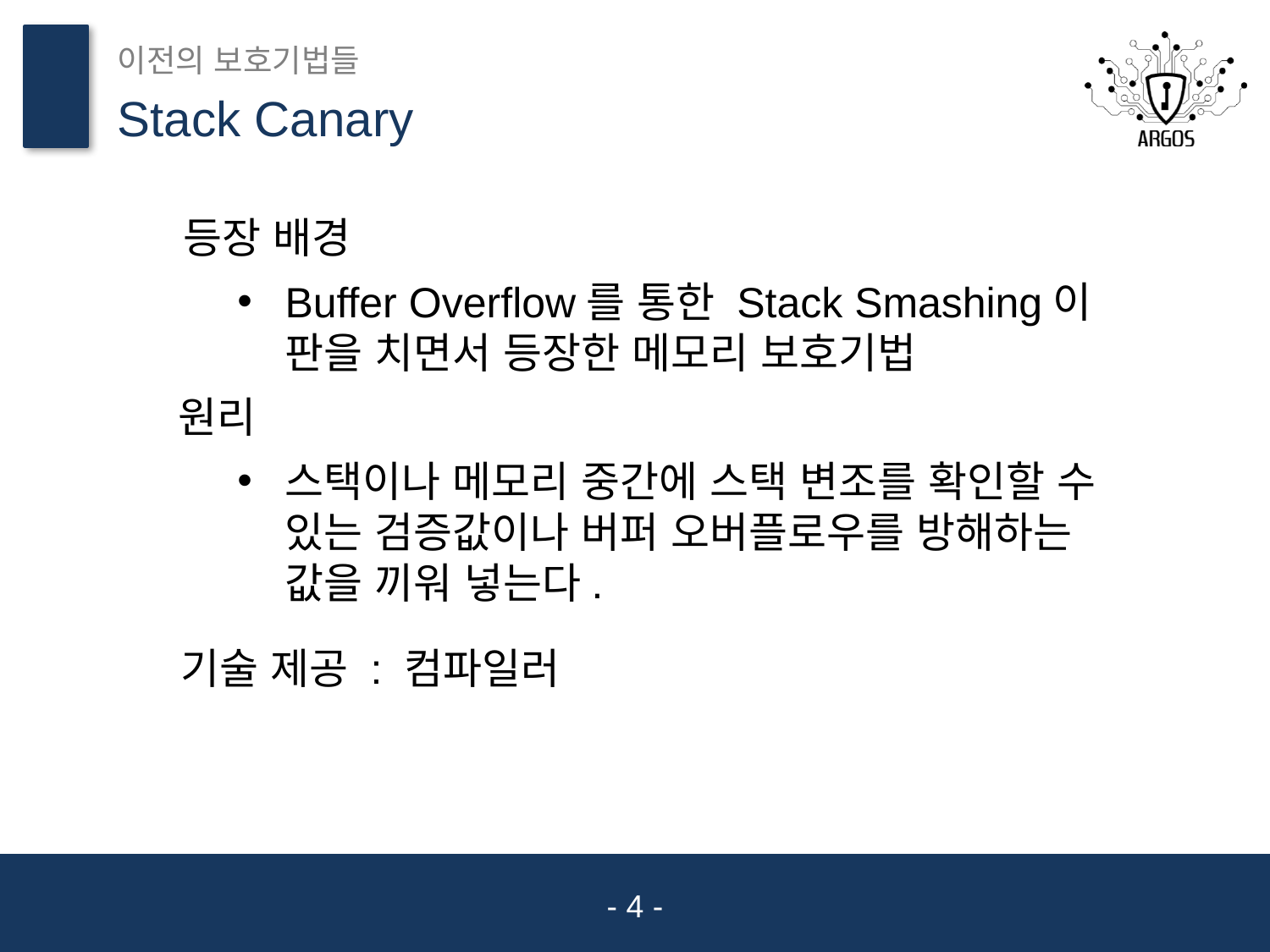

이전의 보호기법들
Stack Canary
등장 배경
Buffer Overflow를 통한 Stack Smashing이 판을 치면서 등장한 메모리 보호기법
원리
스택이나 메모리 중간에 스택 변조를 확인할 수 있는 검증값이나 버퍼 오버플로우를 방해하는 값을 끼워 넣는다.
기술 제공 : 컴파일러
- 4 -